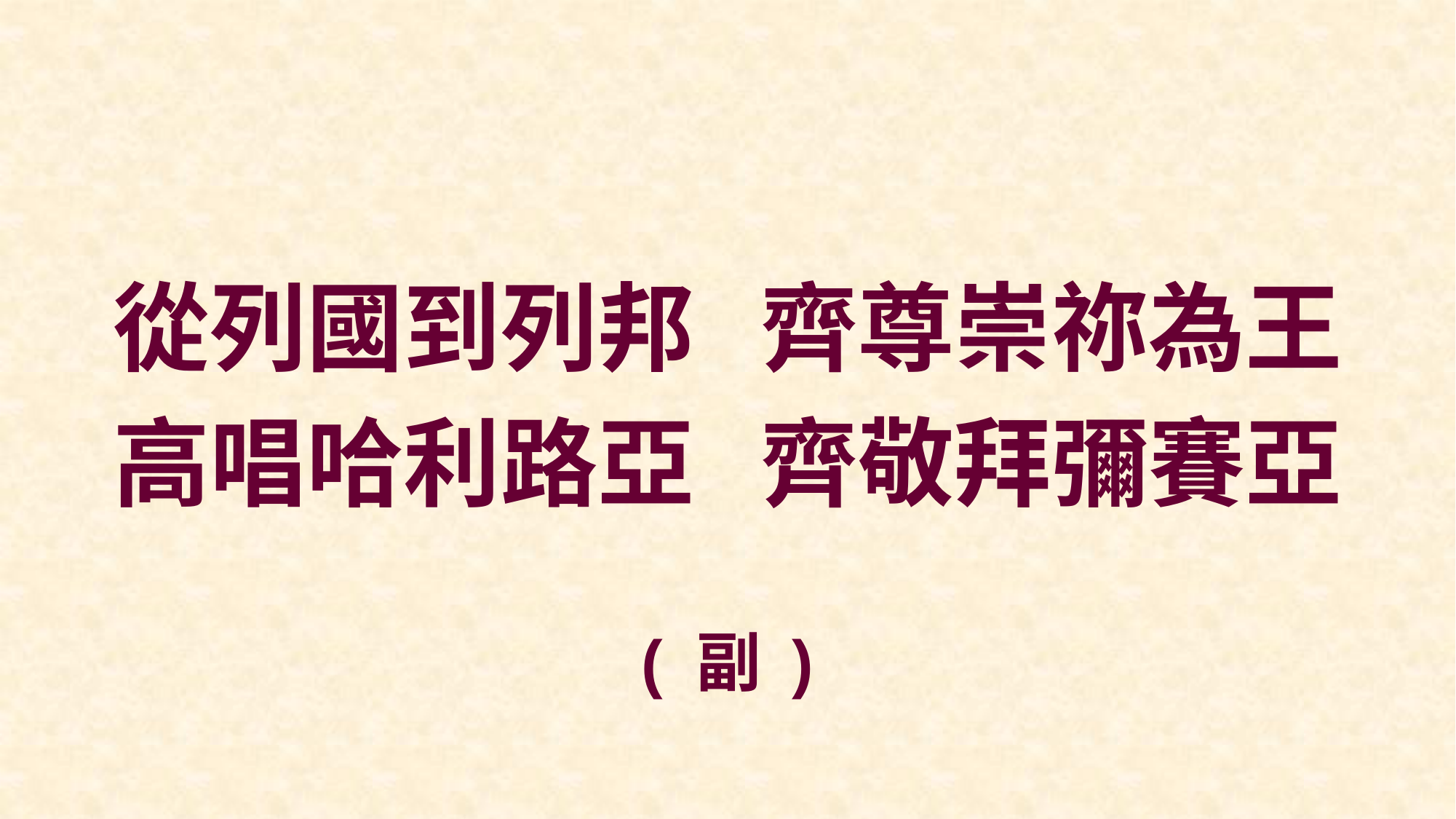

從列國到列邦   齊尊崇祢為王
高唱哈利路亞   齊敬拜彌賽亞
( 副 )